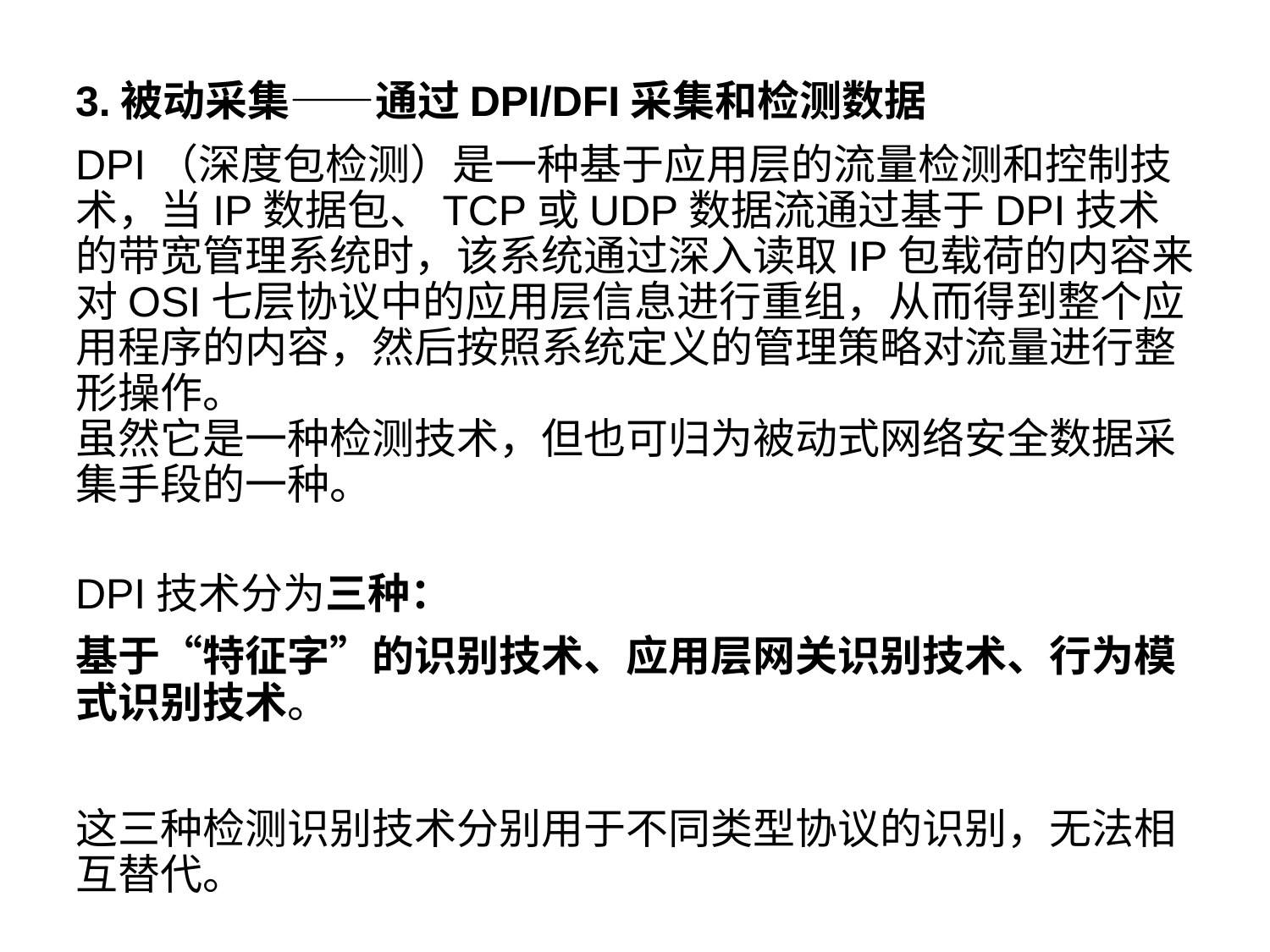

3.被动采集——通过DPI/DFI采集和检测数据
DPI（深度包检测）是一种基于应用层的流量检测和控制技术，当IP数据包、TCP或UDP数据流通过基于DPI技术的带宽管理系统时，该系统通过深入读取IP包载荷的内容来对OSI七层协议中的应用层信息进行重组，从而得到整个应用程序的内容，然后按照系统定义的管理策略对流量进行整形操作。
虽然它是一种检测技术，但也可归为被动式网络安全数据采集手段的一种。
DPI技术分为三种：
基于“特征字”的识别技术、应用层网关识别技术、行为模式识别技术。

这三种检测识别技术分别用于不同类型协议的识别，无法相互替代。